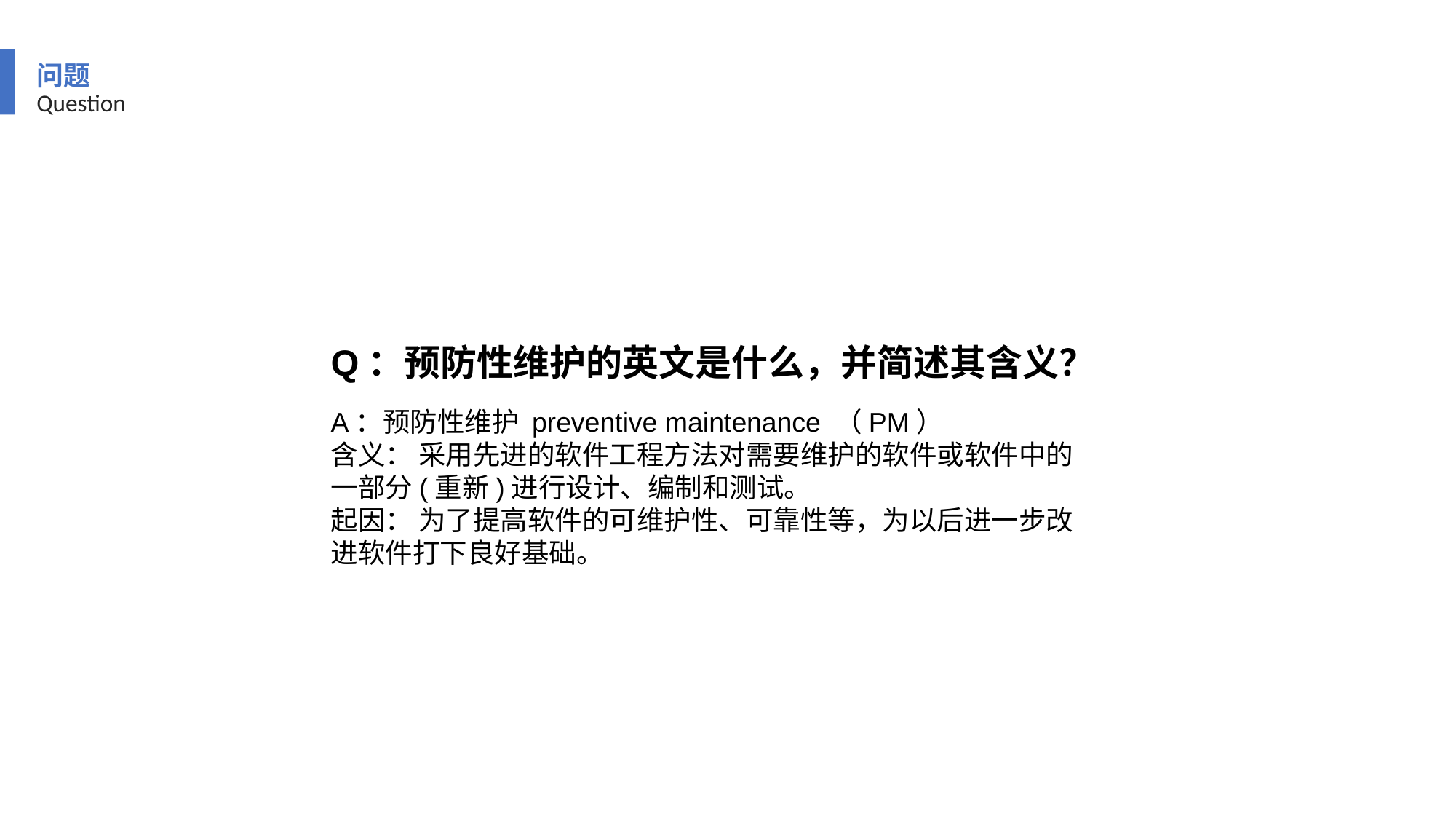

问题
Question
Q：预防性维护的英文是什么，并简述其含义？
A：预防性维护 preventive maintenance （PM）
含义： 采用先进的软件工程方法对需要维护的软件或软件中的一部分(重新)进行设计、编制和测试。
起因： 为了提高软件的可维护性、可靠性等，为以后进一步改进软件打下良好基础。